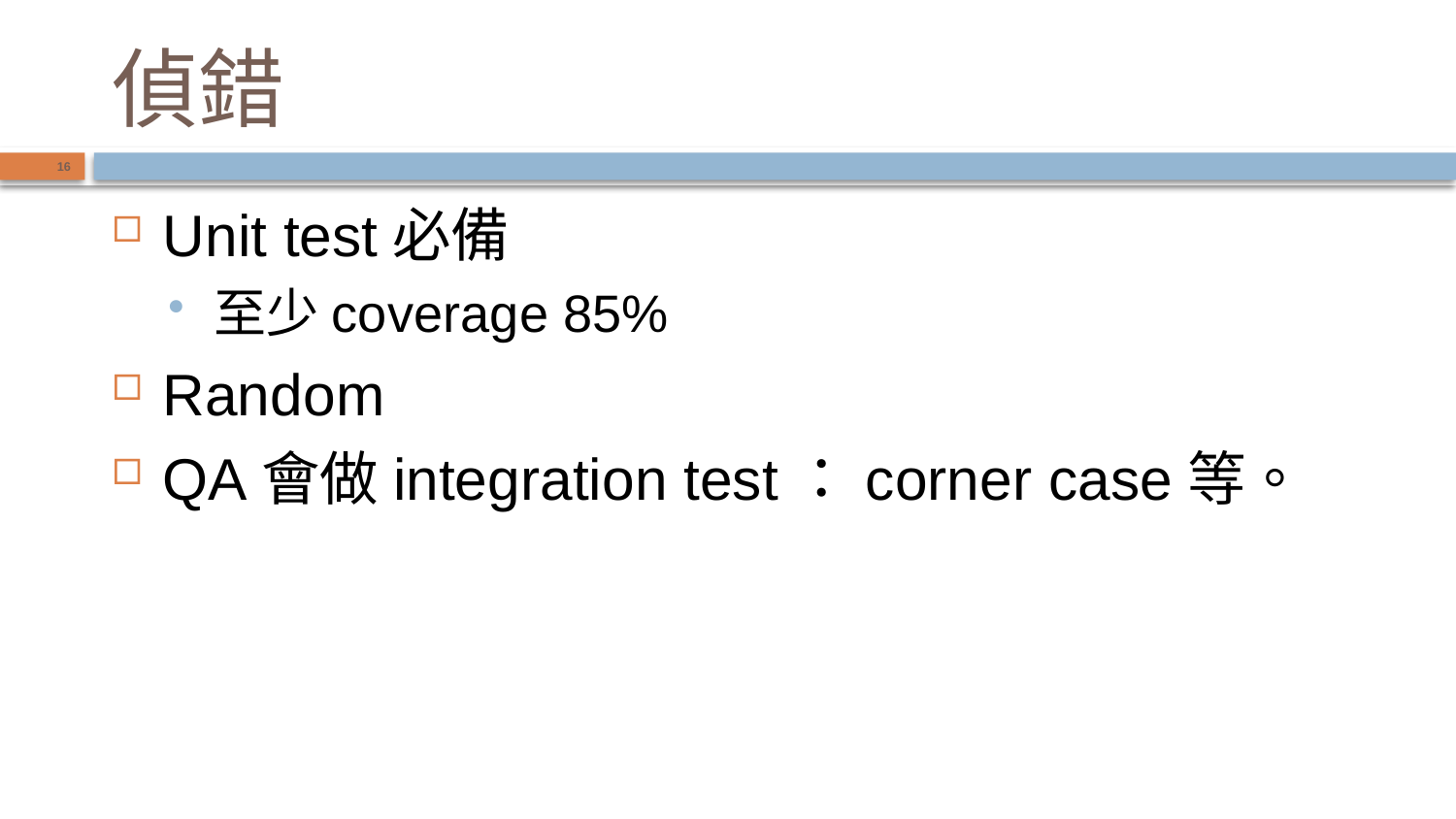

# 偵錯
16
Unit test必備
至少coverage 85%
Random
QA會做integration test：corner case等。